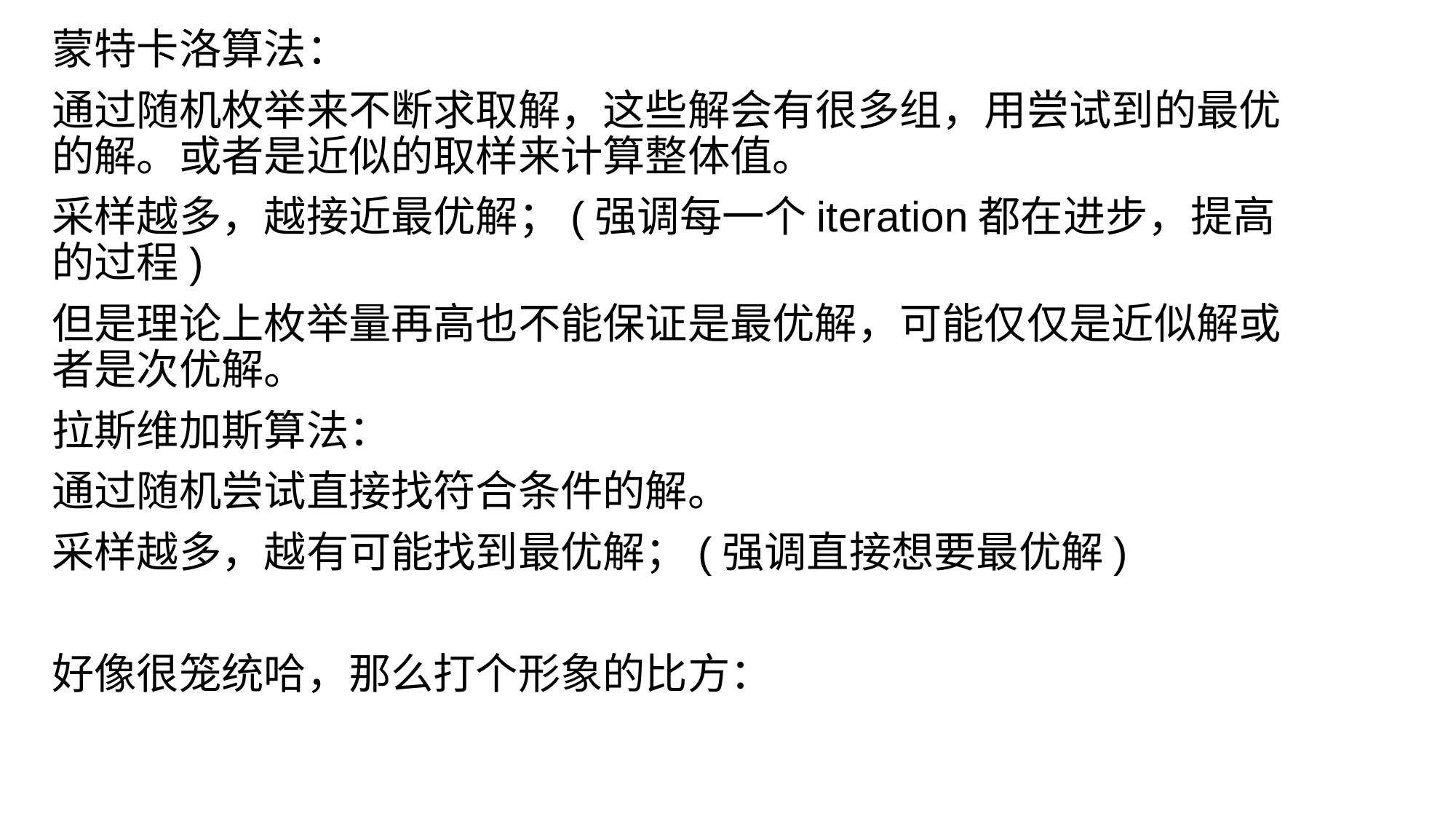

蒙特卡洛算法：
通过随机枚举来不断求取解，这些解会有很多组，用尝试到的最优的解。或者是近似的取样来计算整体值。
采样越多，越接近最优解；(强调每一个iteration都在进步，提高的过程)
但是理论上枚举量再高也不能保证是最优解，可能仅仅是近似解或者是次优解。
拉斯维加斯算法：
通过随机尝试直接找符合条件的解。
采样越多，越有可能找到最优解；(强调直接想要最优解)

好像很笼统哈，那么打个形象的比方：